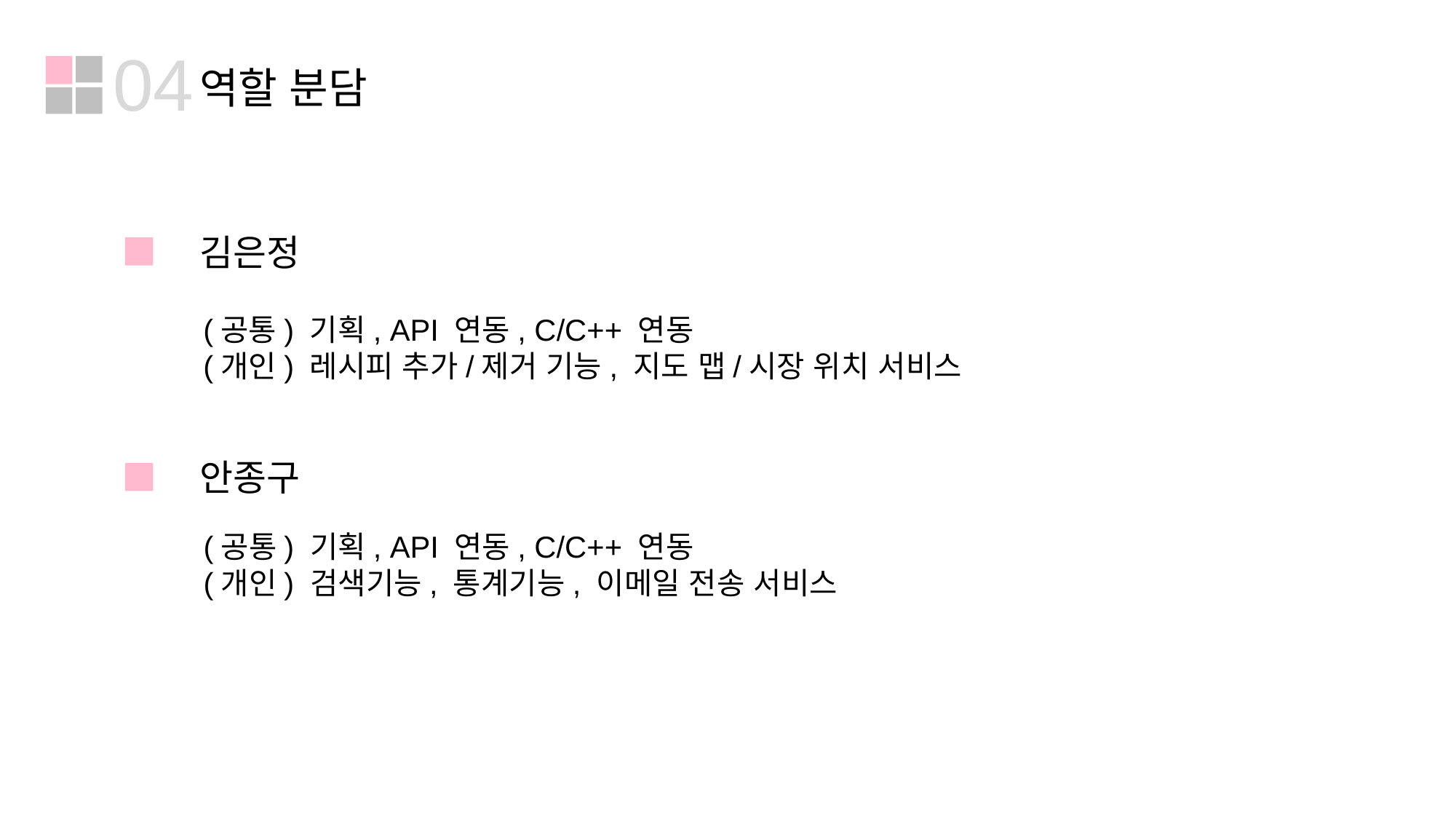

04
역할 분담

김은정

(공통) 기획, API 연동, C/C++ 연동
(개인) 레시피 추가/제거 기능, 지도 맵/시장 위치 서비스
안종구

(공통) 기획, API 연동, C/C++ 연동
(개인) 검색기능, 통계기능, 이메일 전송 서비스